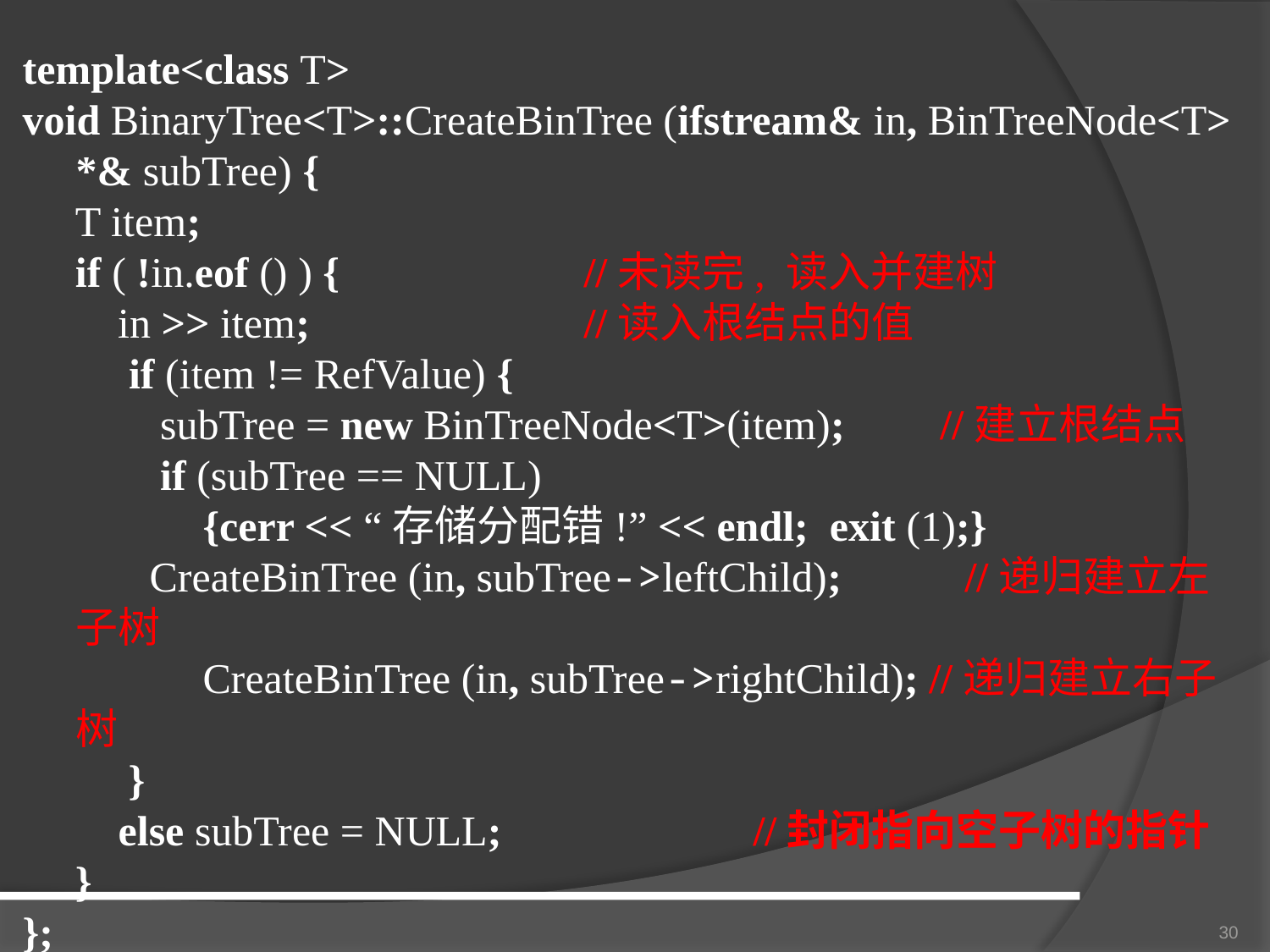

template<class T>
void BinaryTree<T>::CreateBinTree (ifstream& in, BinTreeNode<T> *& subTree) {
     T item;
     if ( !in.eof () ) {	    	//未读完, 读入并建树
         in >> item;  		//读入根结点的值
	     if (item != RefValue) {
             subTree = new BinTreeNode<T>(item);         //建立根结点
             if (subTree == NULL)
	            {cerr << “存储分配错!” << endl;  exit (1);}
            CreateBinTree (in, subTree->leftChild);	//递归建立左子树
		CreateBinTree (in, subTree->rightChild); //递归建立右子树
          }
 	    else subTree = NULL;		    //封闭指向空子树的指针
     }
};
30